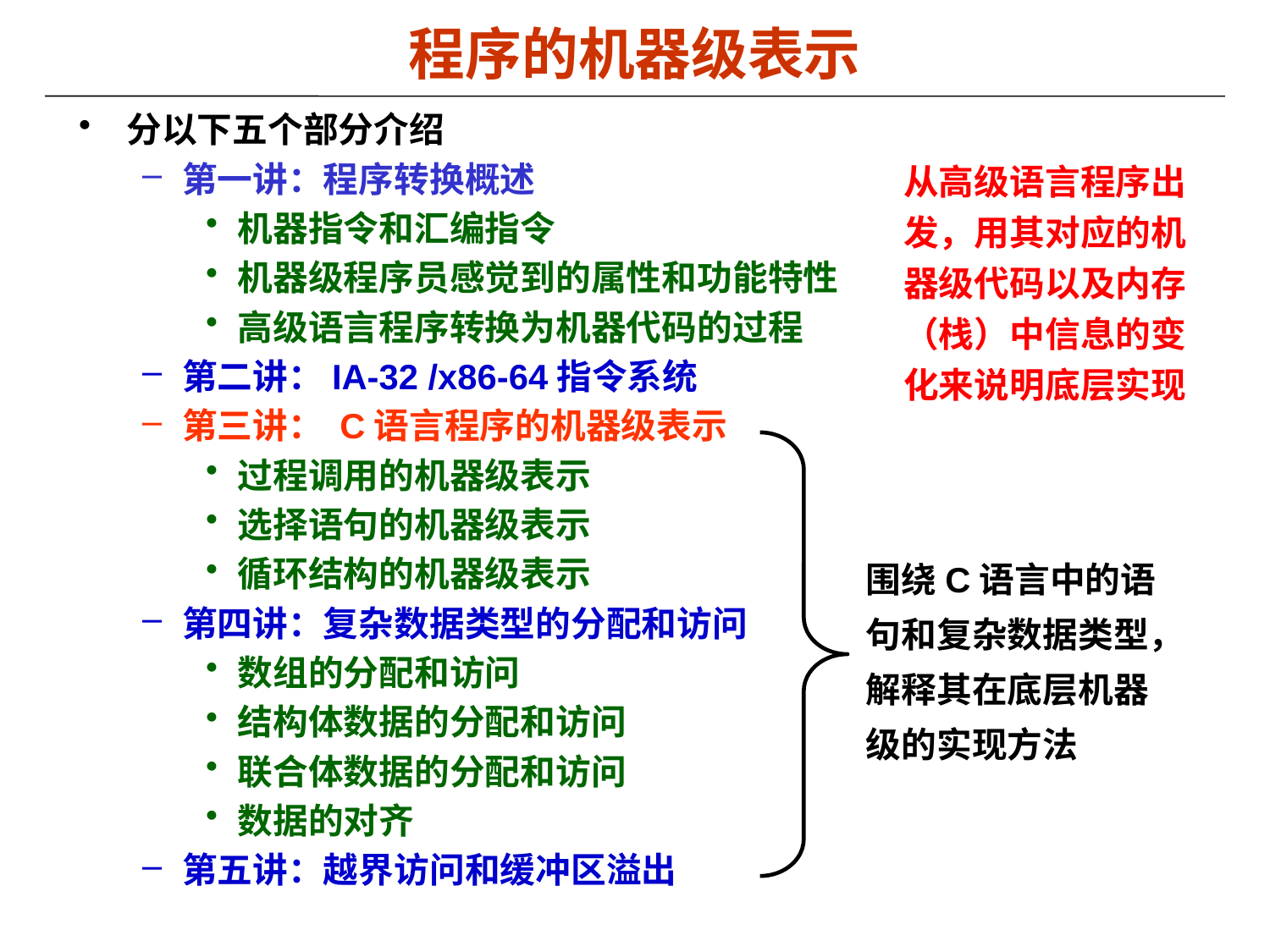

# 程序的机器级表示
分以下五个部分介绍
第一讲：程序转换概述
机器指令和汇编指令
机器级程序员感觉到的属性和功能特性
高级语言程序转换为机器代码的过程
第二讲：IA-32 /x86-64指令系统
第三讲： C语言程序的机器级表示
过程调用的机器级表示
选择语句的机器级表示
循环结构的机器级表示
第四讲：复杂数据类型的分配和访问
数组的分配和访问
结构体数据的分配和访问
联合体数据的分配和访问
数据的对齐
第五讲：越界访问和缓冲区溢出
从高级语言程序出发，用其对应的机器级代码以及内存（栈）中信息的变化来说明底层实现

围绕C语言中的语句和复杂数据类型，解释其在底层机器级的实现方法